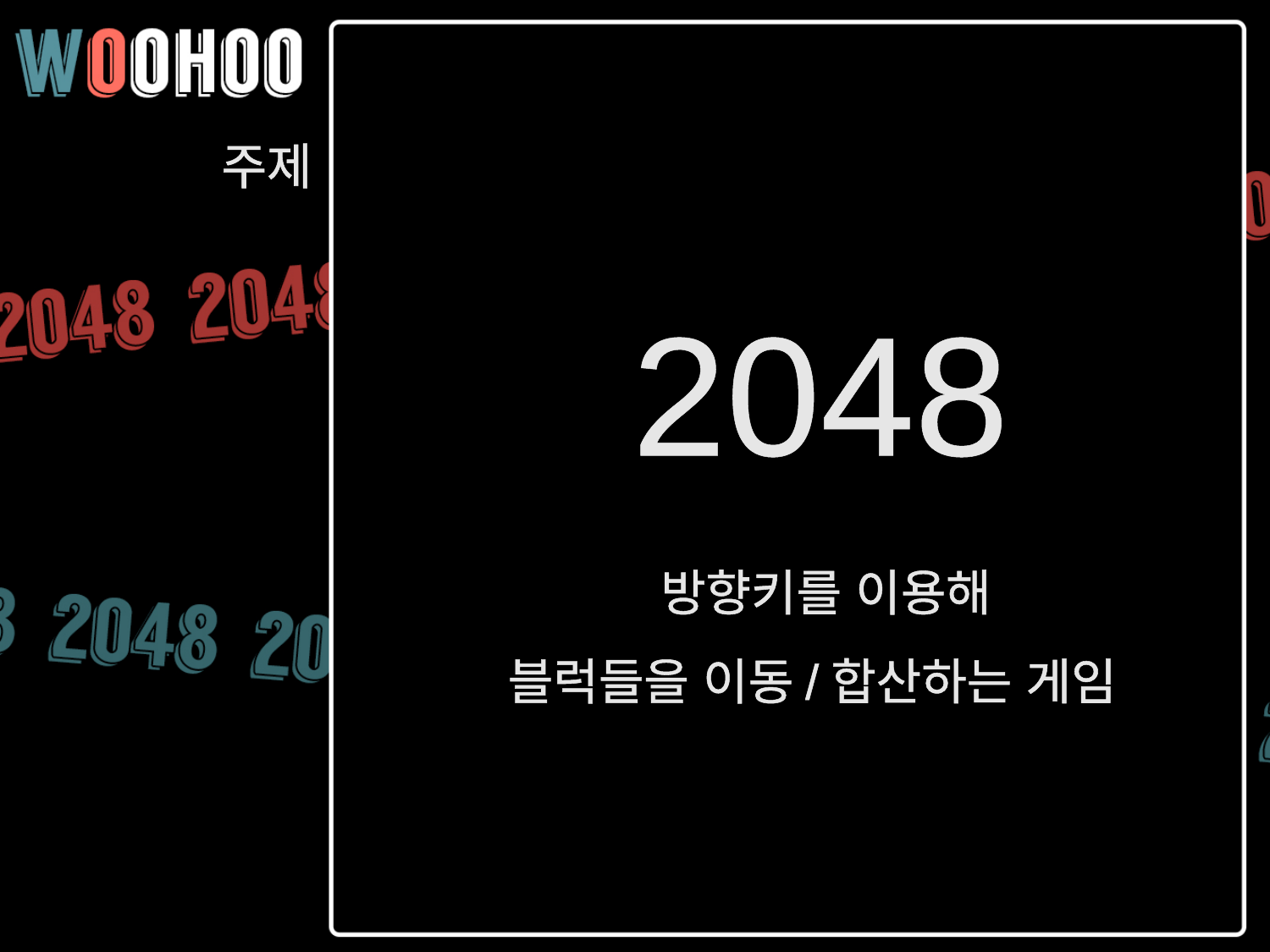

주제
2048
방향키를 이용해
블럭들을 이동/합산하는 게임